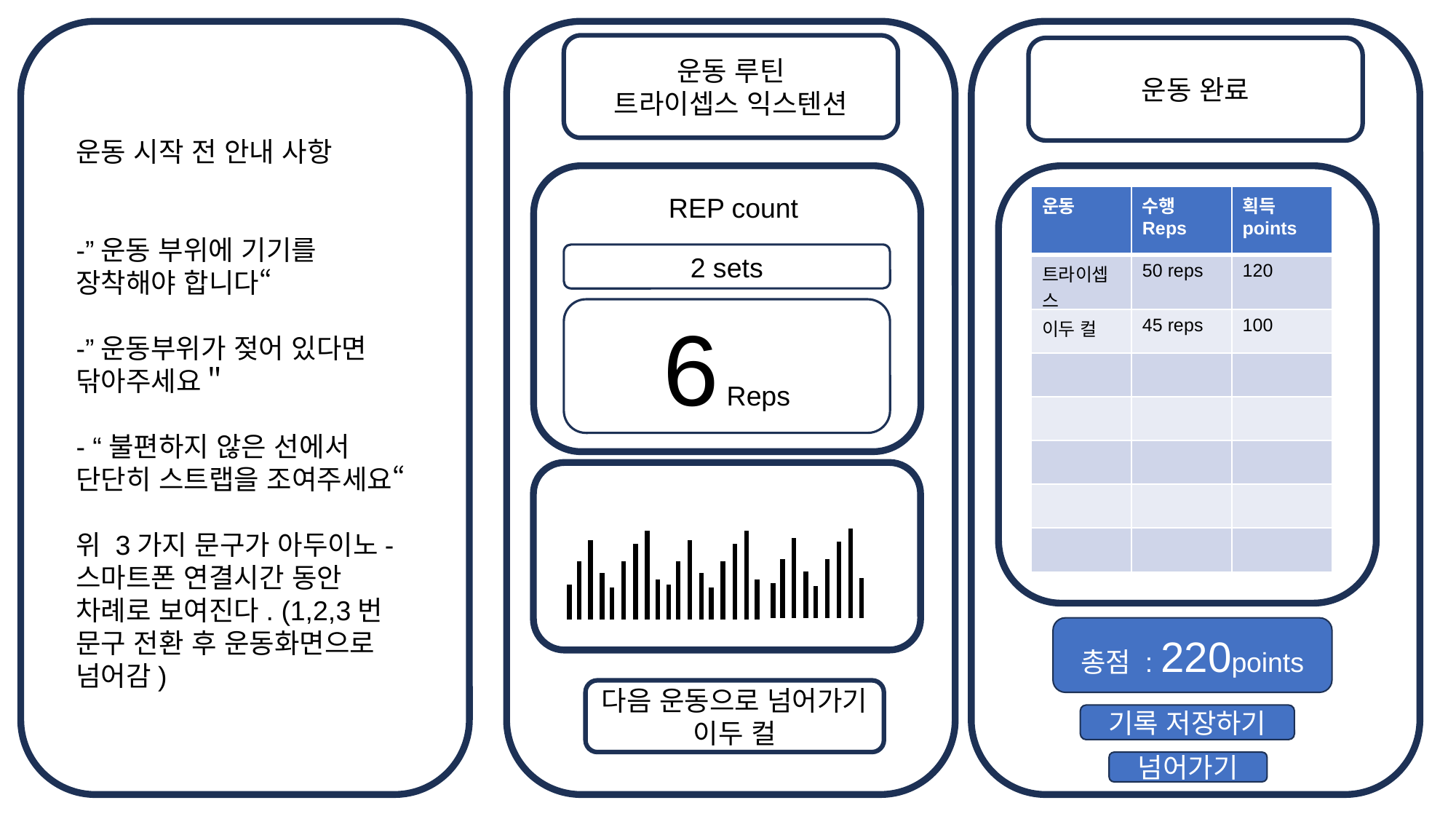

운동 루틴
트라이셉스 익스텐션
운동 시작 전 안내 사항

-”운동 부위에 기기를 장착해야 합니다“

-”운동부위가 젖어 있다면 닦아주세요＂

- “불편하지 않은 선에서 단단히 스트랩을 조여주세요“

위 3가지 문구가 아두이노-스마트폰 연결시간 동안
차례로 보여진다. (1,2,3번 문구 전환 후 운동화면으로 넘어감)

REP count
2 sets
6 Reps

다음 운동으로 넘어가기 이두 컬
운동 완료

| 운동 | 수행 Reps | 획득 points |
| --- | --- | --- |
| 트라이셉스 | 50 reps | 120 |
| 이두 컬 | 45 reps | 100 |
|  |  |  |
|  |  |  |
|  |  |  |
|  |  |  |
|  |  |  |
총점 : 220points
기록 저장하기
넘어가기